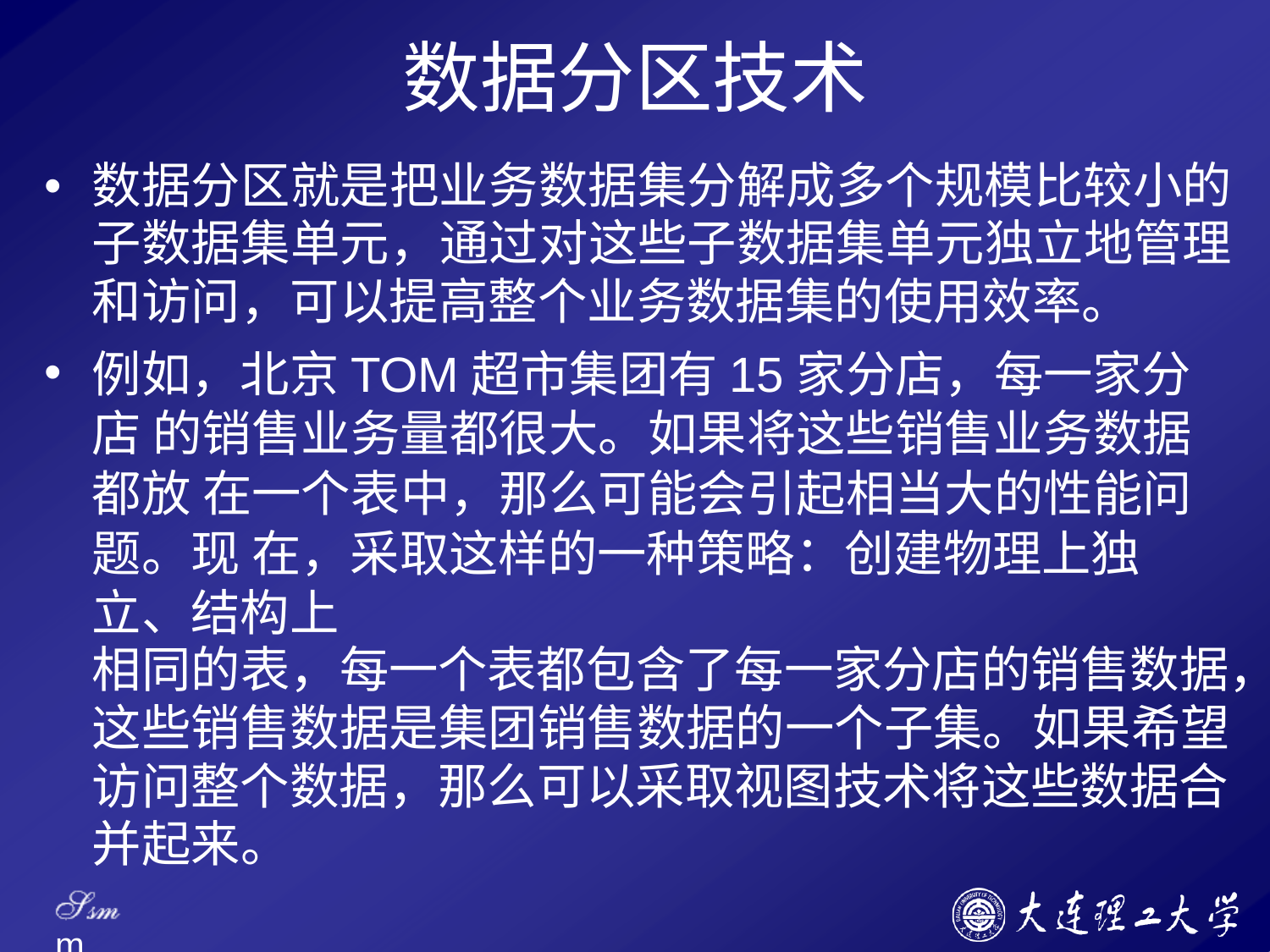

# 数据分区技术
数据分区就是把业务数据集分解成多个规模比较小的 子数据集单元，通过对这些子数据集单元独立地管理 和访问，可以提高整个业务数据集的使用效率。
例如，北京TOM超市集团有15家分店，每一家分店 的销售业务量都很大。如果将这些销售业务数据都放 在一个表中，那么可能会引起相当大的性能问题。现 在，采取这样的一种策略：创建物理上独立、结构上
相同的表，每一个表都包含了每一家分店的销售数据， 这些销售数据是集团销售数据的一个子集。如果希望 访问整个数据，那么可以采取视图技术将这些数据合 并起来。

Ssm